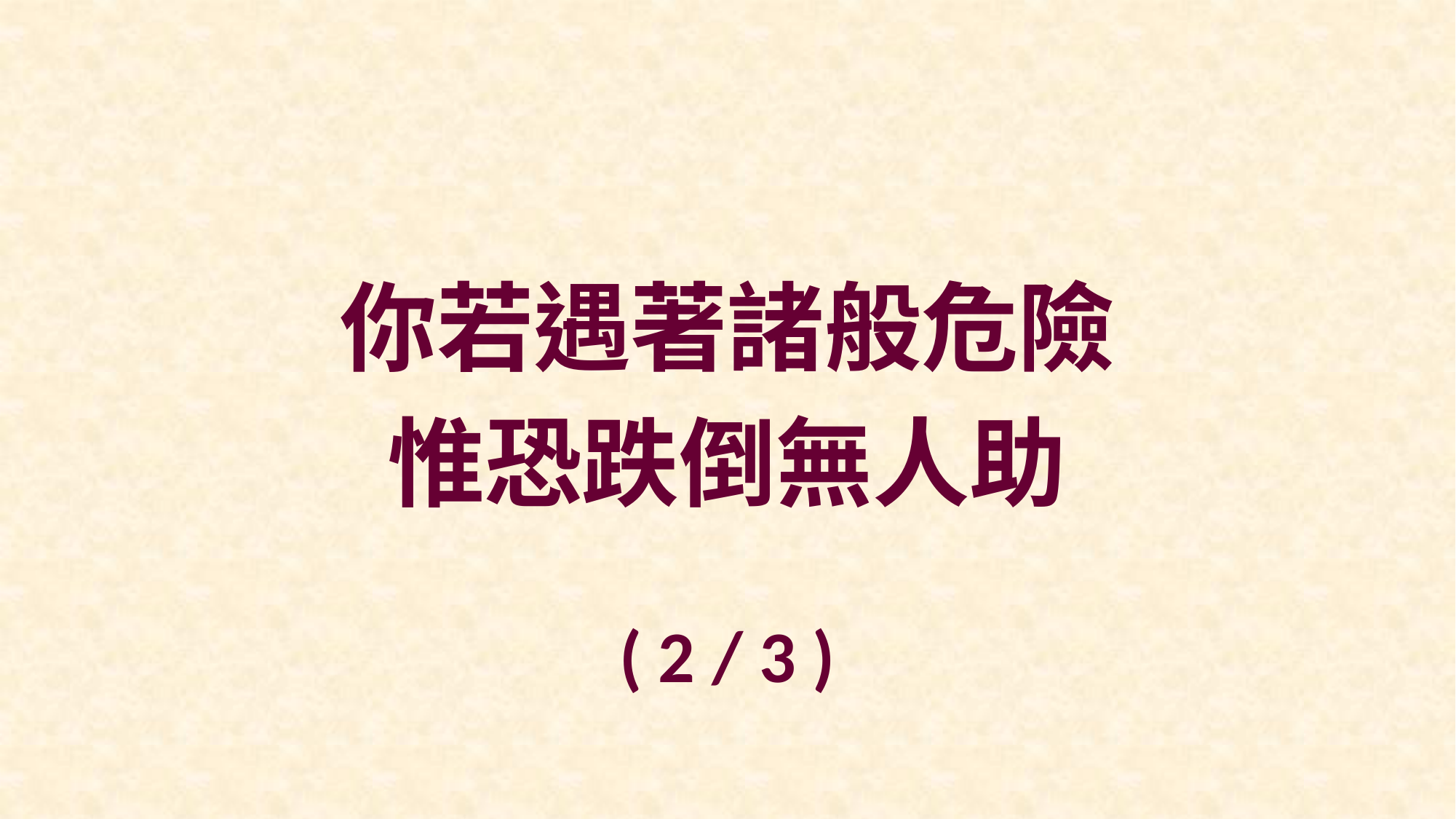

你若遇著諸般危險
惟恐跌倒無人助
( 2 / 3 )